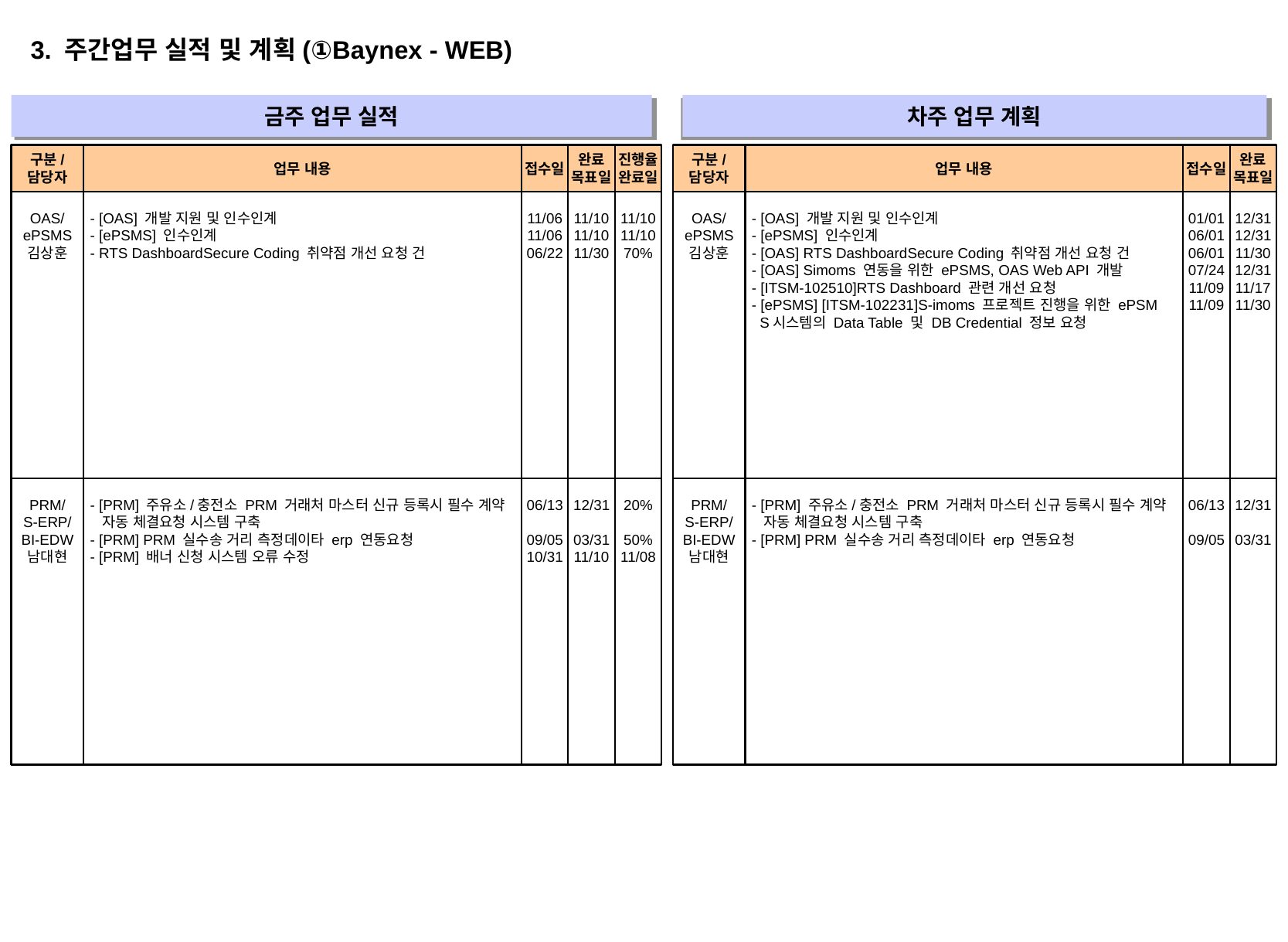

3. 주간업무 실적 및 계획(①Baynex - WEB)
금주 업무 실적
차주 업무 계획
" "
" "
구분/
담당자
업무 내용
접수일
완료
목표일
진행율
완료일
구분/
담당자
업무 내용
접수일
완료
목표일
OAS/
ePSMS
김상훈

- [OAS] 개발 지원 및 인수인계
- [ePSMS] 인수인계
- RTS DashboardSecure Coding 취약점 개선 요청 건
11/06
11/06
06/22
11/10
11/10
11/30
11/10
11/10
70%
OAS/
ePSMS
김상훈

- [OAS] 개발 지원 및 인수인계
- [ePSMS] 인수인계
- [OAS] RTS DashboardSecure Coding 취약점 개선 요청 건
- [OAS] Simoms 연동을 위한 ePSMS, OAS Web API 개발
- [ITSM-102510]RTS Dashboard 관련 개선 요청
- [ePSMS] [ITSM-102231]S-imoms 프로젝트 진행을 위한 ePSM
  S시스템의 Data Table 및 DB Credential 정보 요청
01/01
06/01
06/01
07/24
11/09
11/09
12/31
12/31
11/30
12/31
11/17
11/30
PRM/
S-ERP/
BI-EDW
남대현

- [PRM] 주유소/충전소 PRM 거래처 마스터 신규 등록시 필수 계약
   자동 체결요청 시스템 구축
- [PRM] PRM 실수송 거리 측정데이타 erp 연동요청
- [PRM] 배너 신청 시스템 오류 수정
06/13
09/05
10/31
12/31
03/31
11/10
20%
50%
11/08
PRM/
S-ERP/
BI-EDW
남대현

- [PRM] 주유소/충전소 PRM 거래처 마스터 신규 등록시 필수 계약
   자동 체결요청 시스템 구축
- [PRM] PRM 실수송 거리 측정데이타 erp 연동요청
06/13
09/05
12/31
03/31